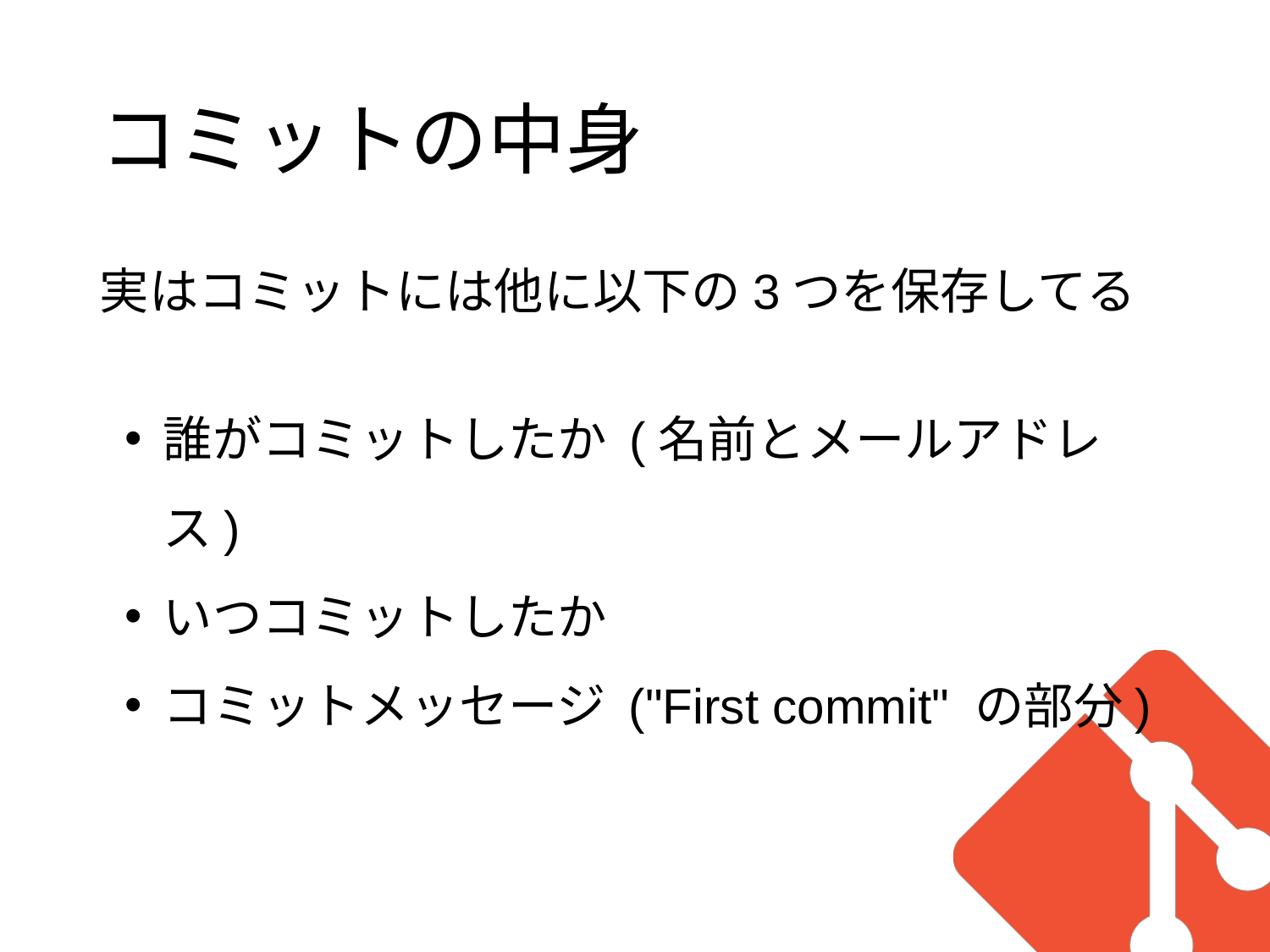

# コミットの中身
実はコミットには他に以下の3つを保存してる

誰がコミットしたか (名前とメールアドレス)
いつコミットしたか
コミットメッセージ ("First commit" の部分)